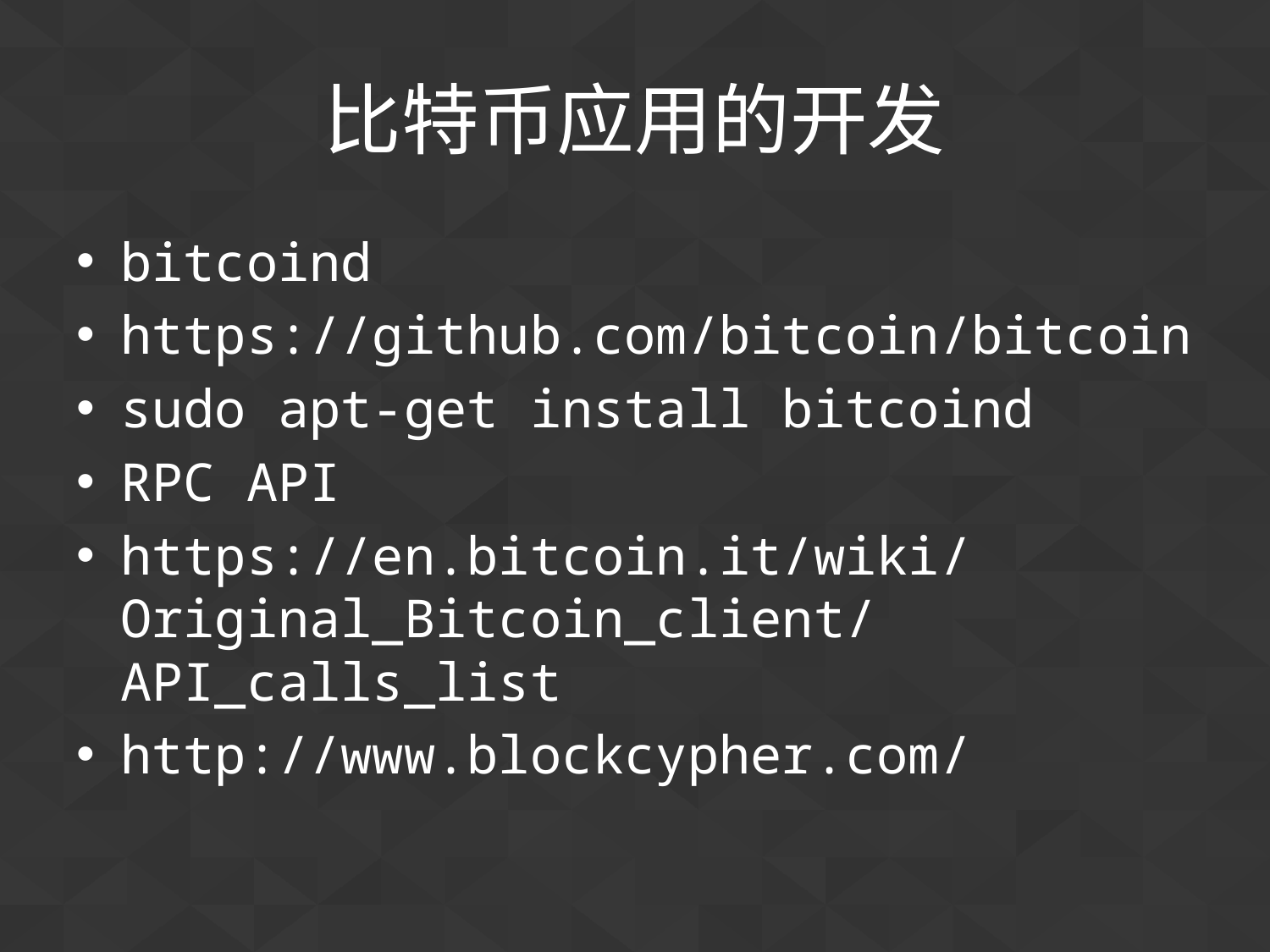

# 比特币应用的开发
bitcoind
https://github.com/bitcoin/bitcoin
sudo apt-get install bitcoind
RPC API
https://en.bitcoin.it/wiki/Original_Bitcoin_client/API_calls_list
http://www.blockcypher.com/